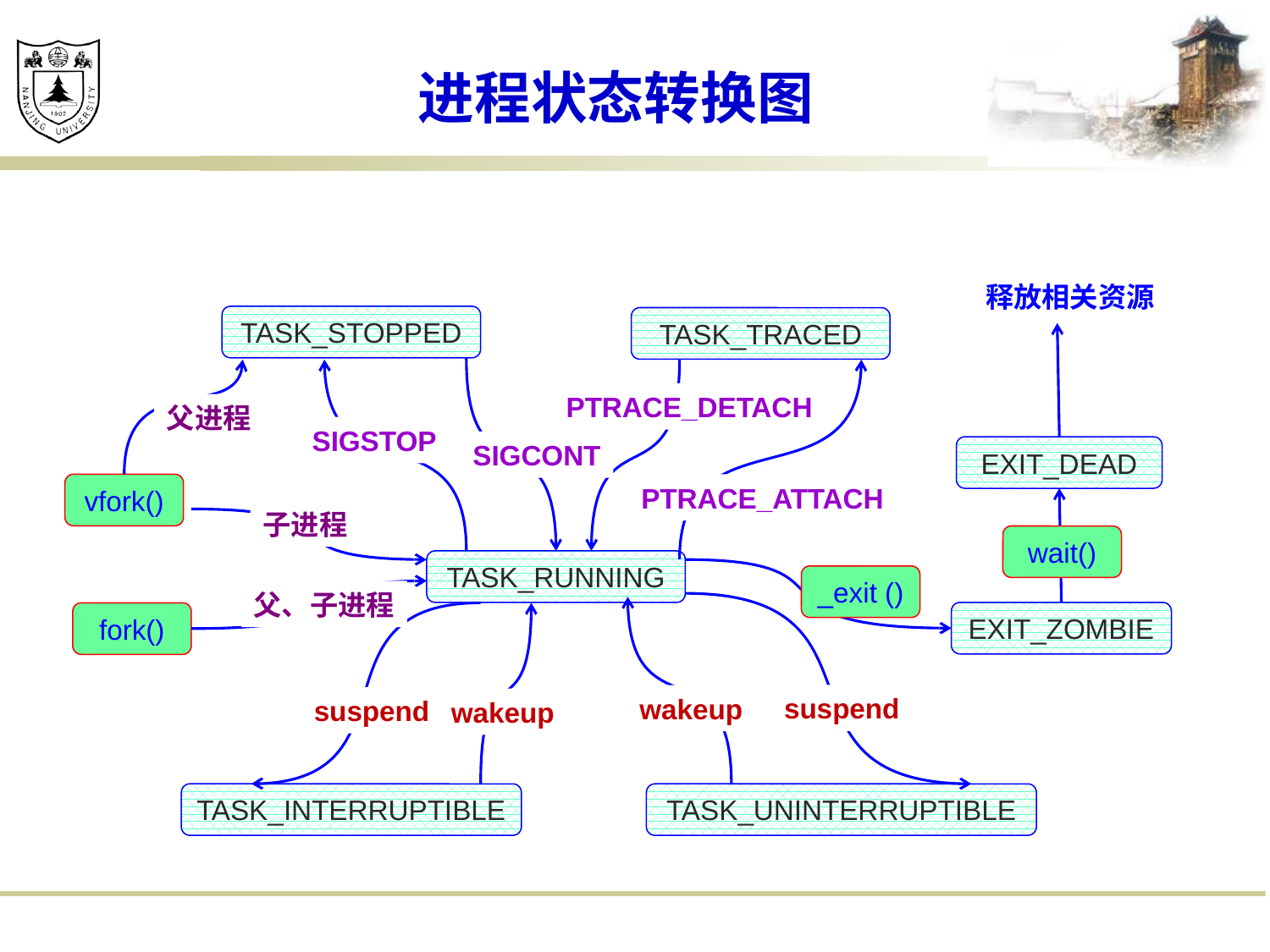

# 进程状态转换图

释放相关资源
TASK_STOPPED
TASK_TRACED
PTRACE_DETACH
父进程
SIGSTOP
SIGCONT
EXIT_DEAD
vfork()
PTRACE_ATTACH
子进程
wait()
TASK_RUNNING
_exit ()
父、子进程
EXIT_ZOMBIE
fork()
suspend
wakeup
suspend
wakeup
TASK_INTERRUPTIBLE
TASK_UNINTERRUPTIBLE
138